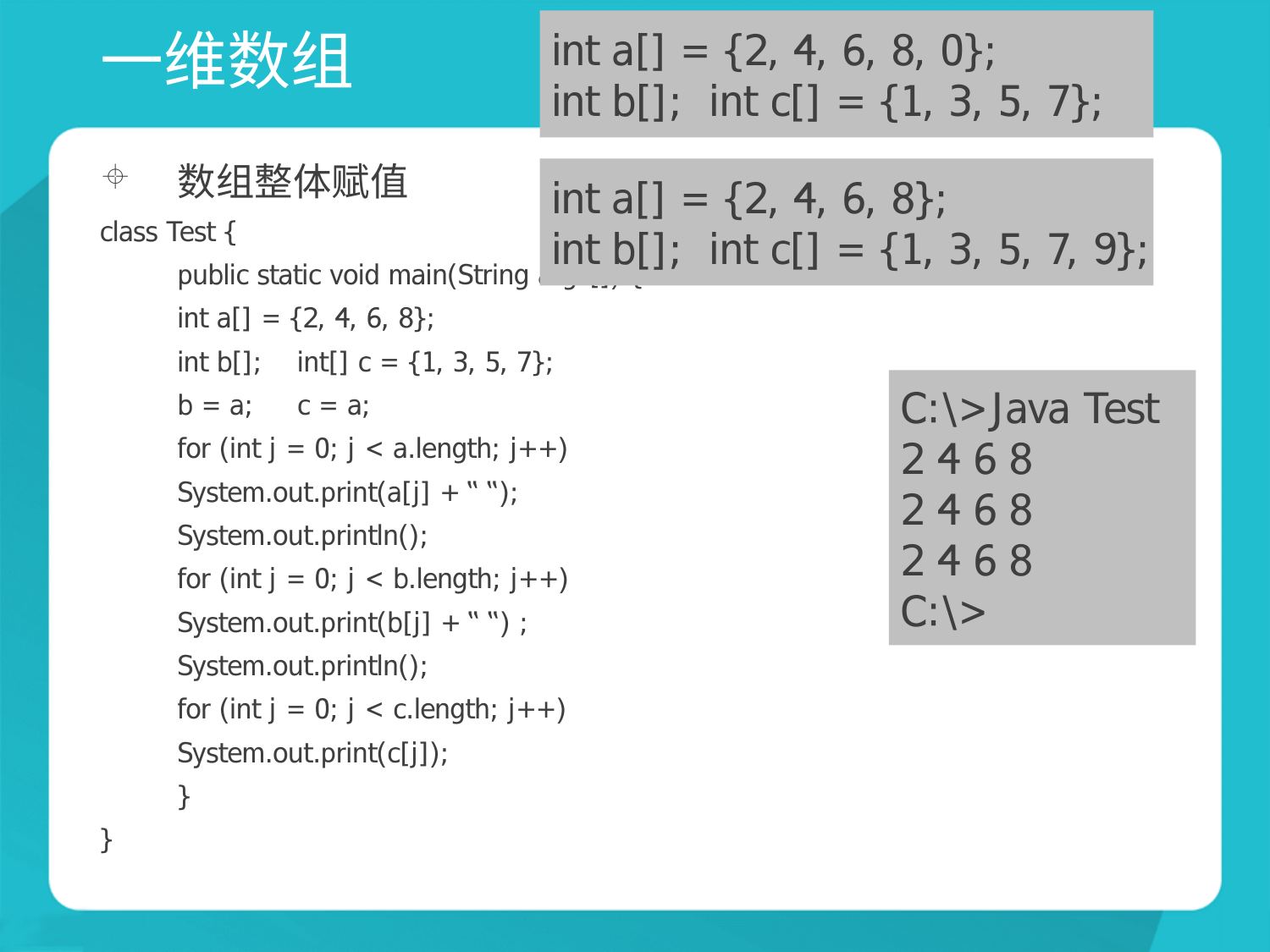

# 一维数组
int a[] = {2, 4, 6, 8, 0};
int b[];  int c[] = {1, 3, 5, 7};
数组整体赋值
class Test {
	public static void main(String args[]) {
		int a[] = {2, 4, 6, 8};
		int b[];    int[] c = {1, 3, 5, 7};
		b = a;     c = a;
		for (int j = 0; j < a.length; j++)
			System.out.print(a[j] + “ “);
		System.out.println();
		for (int j = 0; j < b.length; j++)
			System.out.print(b[j] + “ “) ;
		System.out.println();
		for (int j = 0; j < c.length; j++)
			System.out.print(c[j]);
	}
}
int a[] = {2, 4, 6, 8};
int b[];  int c[] = {1, 3, 5, 7, 9};
C:\>Java Test
2 4 6 8
2 4 6 8
2 4 6 8
C:\>